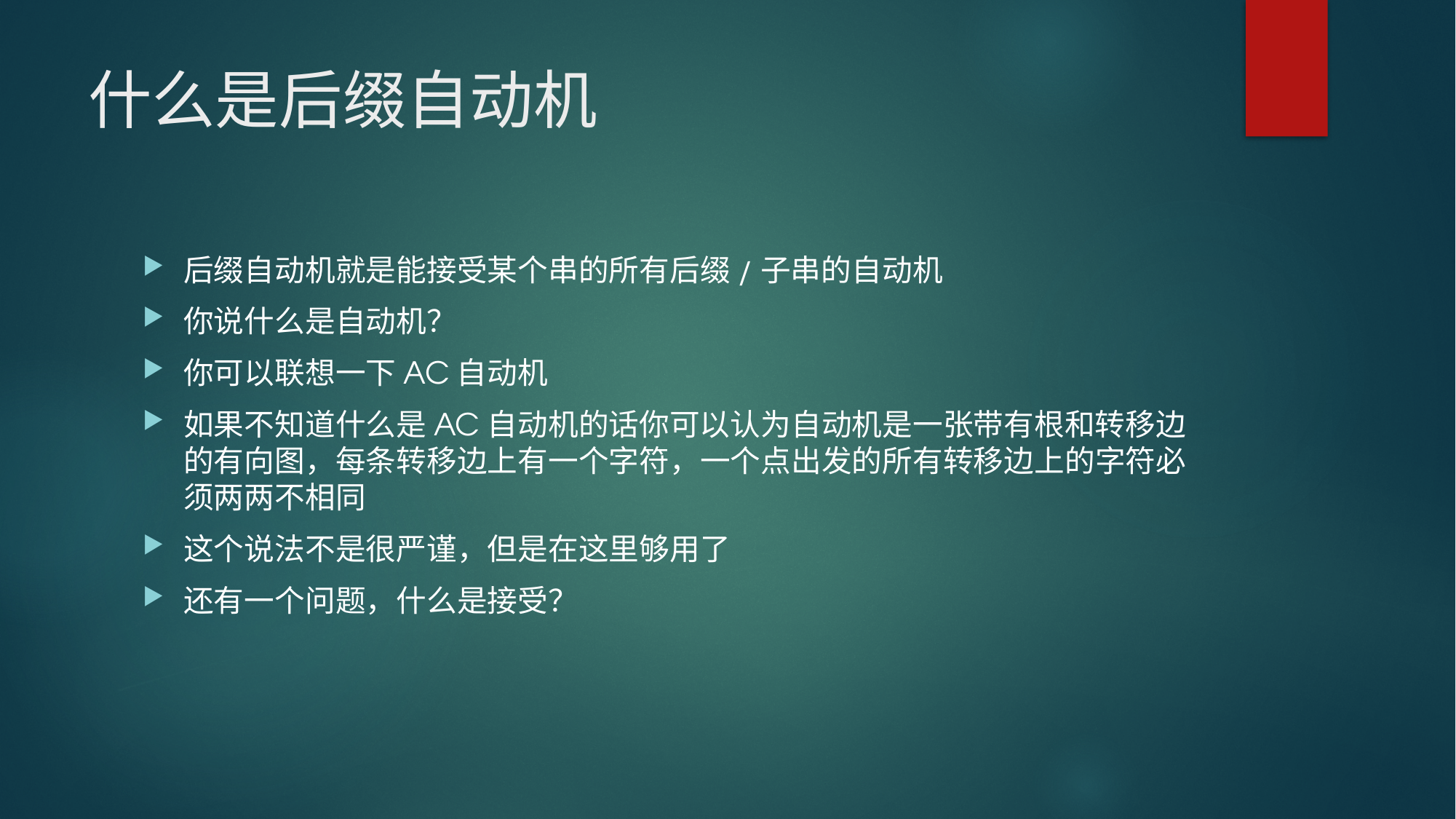

# 什么是后缀自动机
后缀自动机就是能接受某个串的所有后缀/子串的自动机
你说什么是自动机？
你可以联想一下AC自动机
如果不知道什么是AC自动机的话你可以认为自动机是一张带有根和转移边的有向图，每条转移边上有一个字符，一个点出发的所有转移边上的字符必须两两不相同
这个说法不是很严谨，但是在这里够用了
还有一个问题，什么是接受？